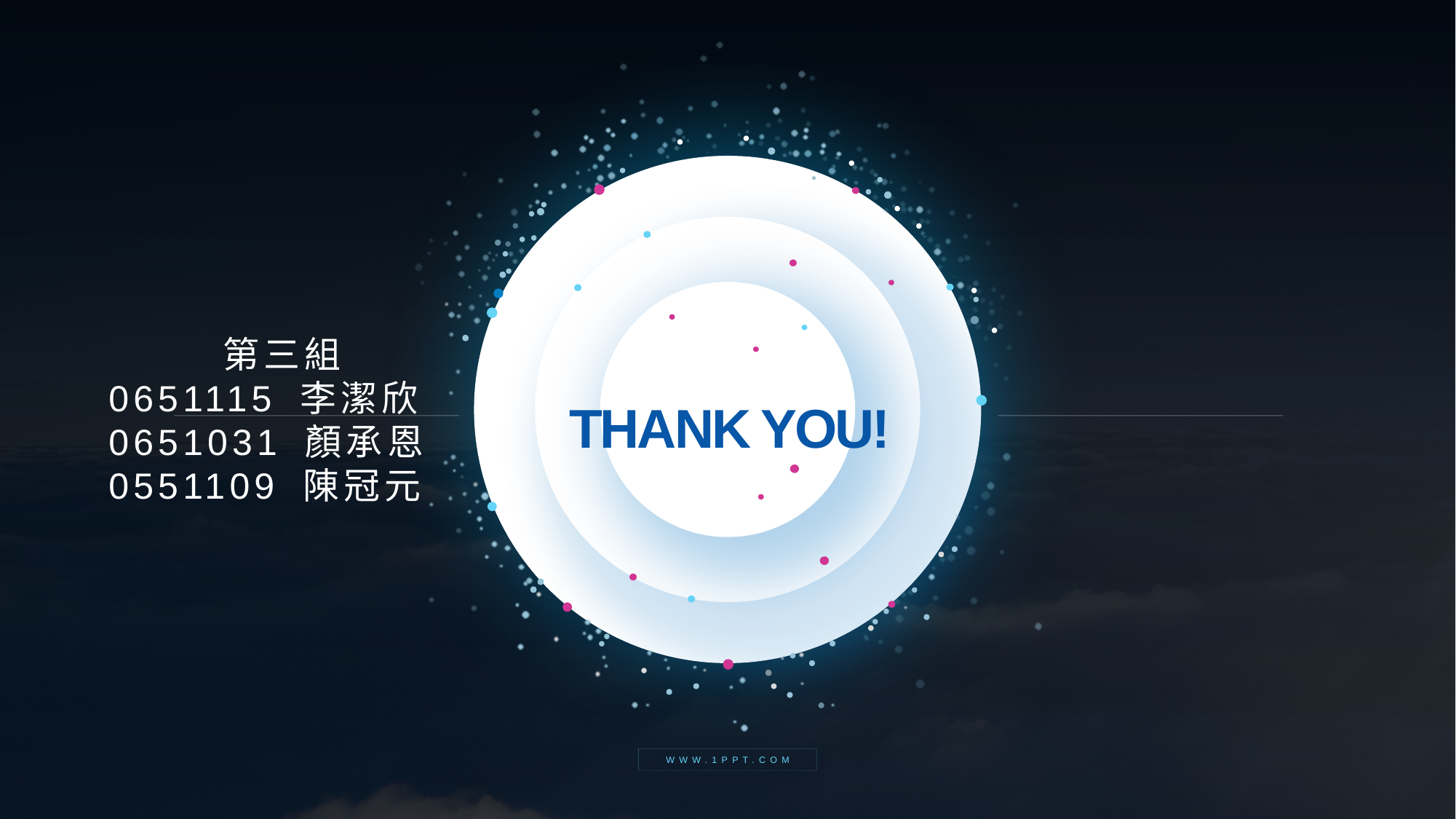

第三組
 0651115 李潔欣
 0651031 顏承恩
 0551109 陳冠元

THANK YOU!

WWW.1PPT.COM